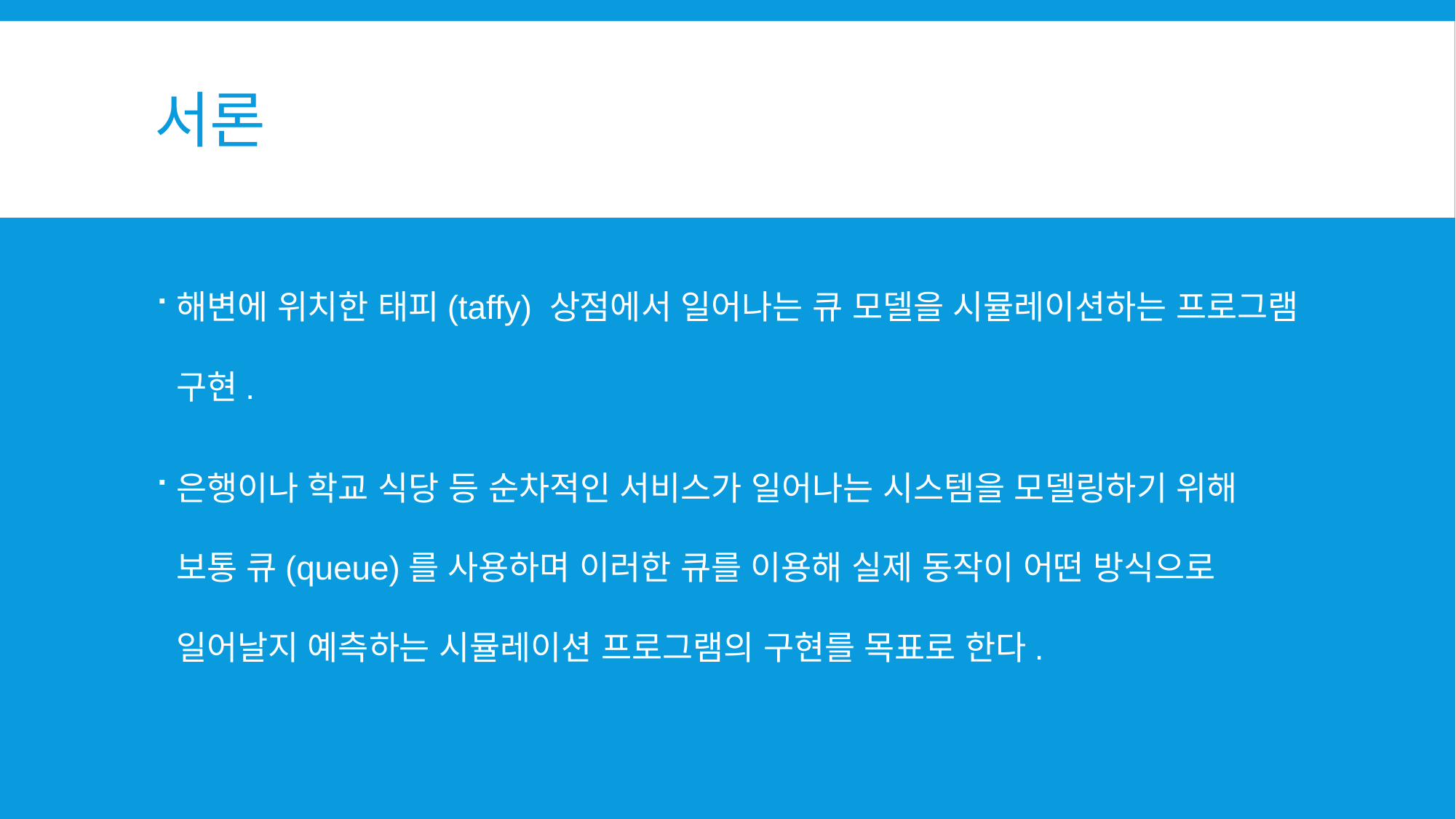

# 서론
해변에 위치한 태피(taffy) 상점에서 일어나는 큐 모델을 시뮬레이션하는 프로그램 구현.
은행이나 학교 식당 등 순차적인 서비스가 일어나는 시스템을 모델링하기 위해 보통 큐(queue)를 사용하며 이러한 큐를 이용해 실제 동작이 어떤 방식으로 일어날지 예측하는 시뮬레이션 프로그램의 구현를 목표로 한다.